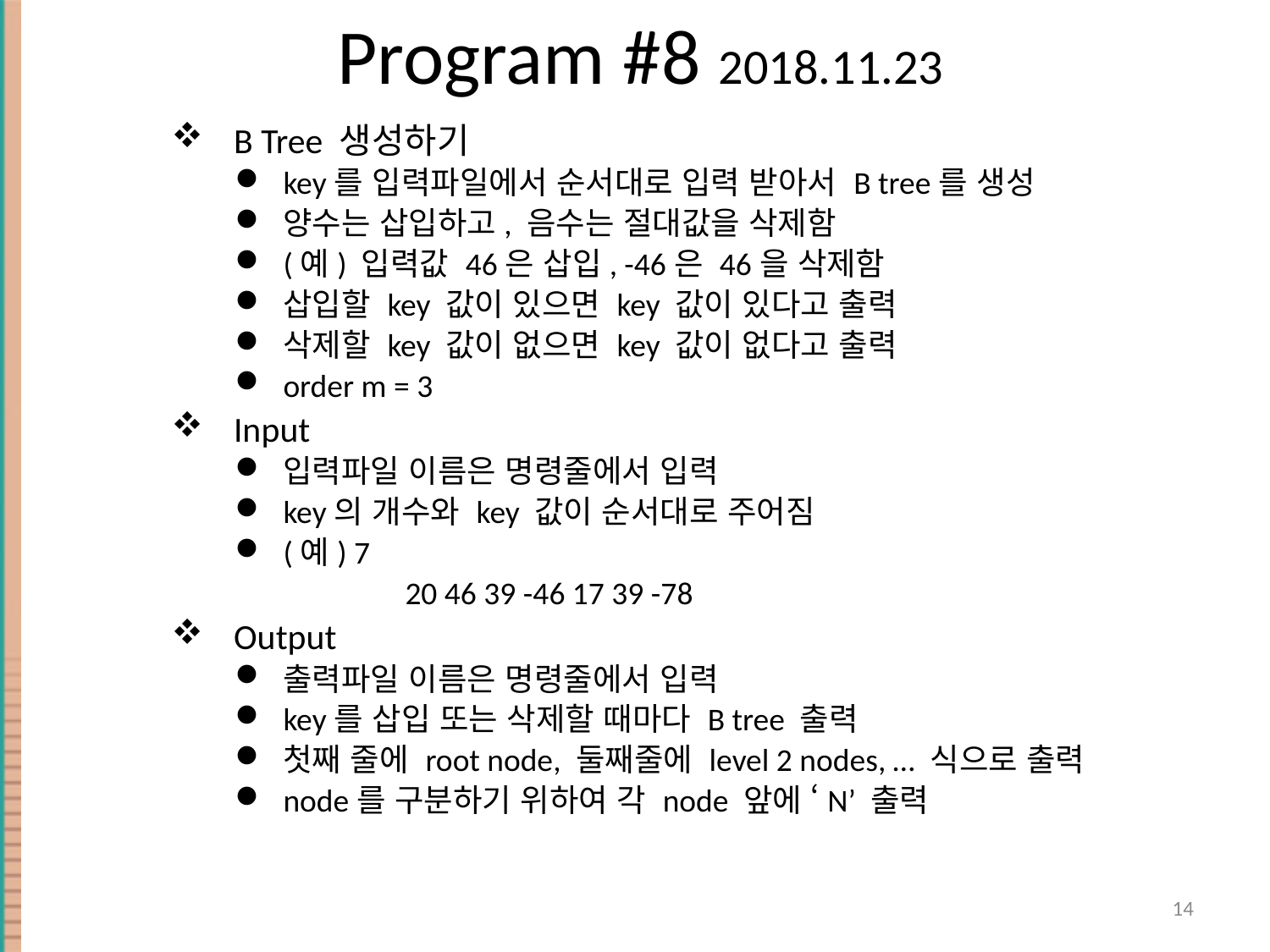

# Program #8 2018.11.23
B Tree 생성하기
key를 입력파일에서 순서대로 입력 받아서 B tree를 생성
양수는 삽입하고, 음수는 절대값을 삭제함
(예) 입력값 46은 삽입, -46은 46을 삭제함
삽입할 key 값이 있으면 key 값이 있다고 출력
삭제할 key 값이 없으면 key 값이 없다고 출력
order m = 3
Input
입력파일 이름은 명령줄에서 입력
key의 개수와 key 값이 순서대로 주어짐
(예) 7
	      20 46 39 -46 17 39 -78
Output
출력파일 이름은 명령줄에서 입력
key를 삽입 또는 삭제할 때마다 B tree 출력
첫째 줄에 root node, 둘째줄에 level 2 nodes, … 식으로 출력
node를 구분하기 위하여 각 node 앞에 ‘N’ 출력
14